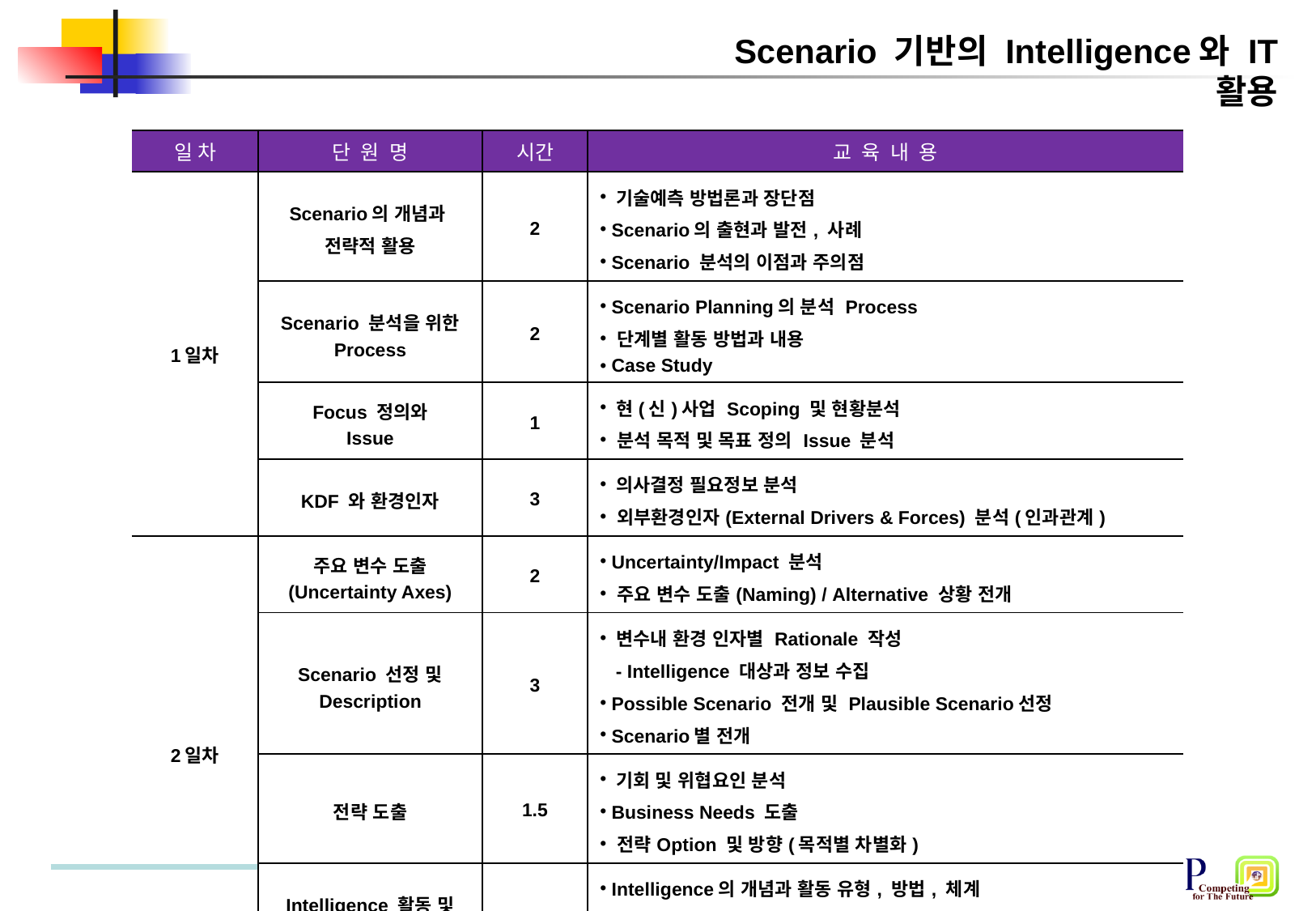

# Scenario 기반의 Intelligence와 IT 활용
| 일차 | 단원명 | 시간 | 교육내용 |
| --- | --- | --- | --- |
| 1일차 | Scenario의 개념과 전략적 활용 | 2 | 기술예측 방법론과 장단점 Scenario의 출현과 발전, 사례 Scenario 분석의 이점과 주의점 |
|  | Scenario 분석을 위한 Process | 2 | Scenario Planning의 분석 Process 단계별 활동 방법과 내용 Case Study |
|  | Focus 정의와 Issue | 1 | 현(신)사업 Scoping 및 현황분석 분석 목적 및 목표 정의 Issue 분석 |
|  | KDF 와 환경인자 | 3 | 의사결정 필요정보 분석 외부환경인자(External Drivers & Forces) 분석(인과관계) |
| 2일차 | 주요 변수 도출 (Uncertainty Axes) | 2 | Uncertainty/Impact 분석 주요 변수 도출(Naming) / Alternative 상황 전개 |
|  | Scenario 선정 및 Description | 3 | 변수내 환경 인자별 Rationale 작성 - Intelligence 대상과 정보 수집 Possible Scenario 전개 및 Plausible Scenario선정 Scenario별 전개 |
|  | 전략 도출 | 1.5 | 기회 및 위협요인 분석 Business Needs 도출 전략Option 및 방향(목적별 차별화) |
|  | Intelligence 활동 및 IT 연계 | 1.5 | Intelligence의 개념과 활동 유형, 방법, 체계 환경인자(Uncertainty, Impact 고려) 와 Intelligence 대상 기업의 IT 연계 활용 방안과 Case |